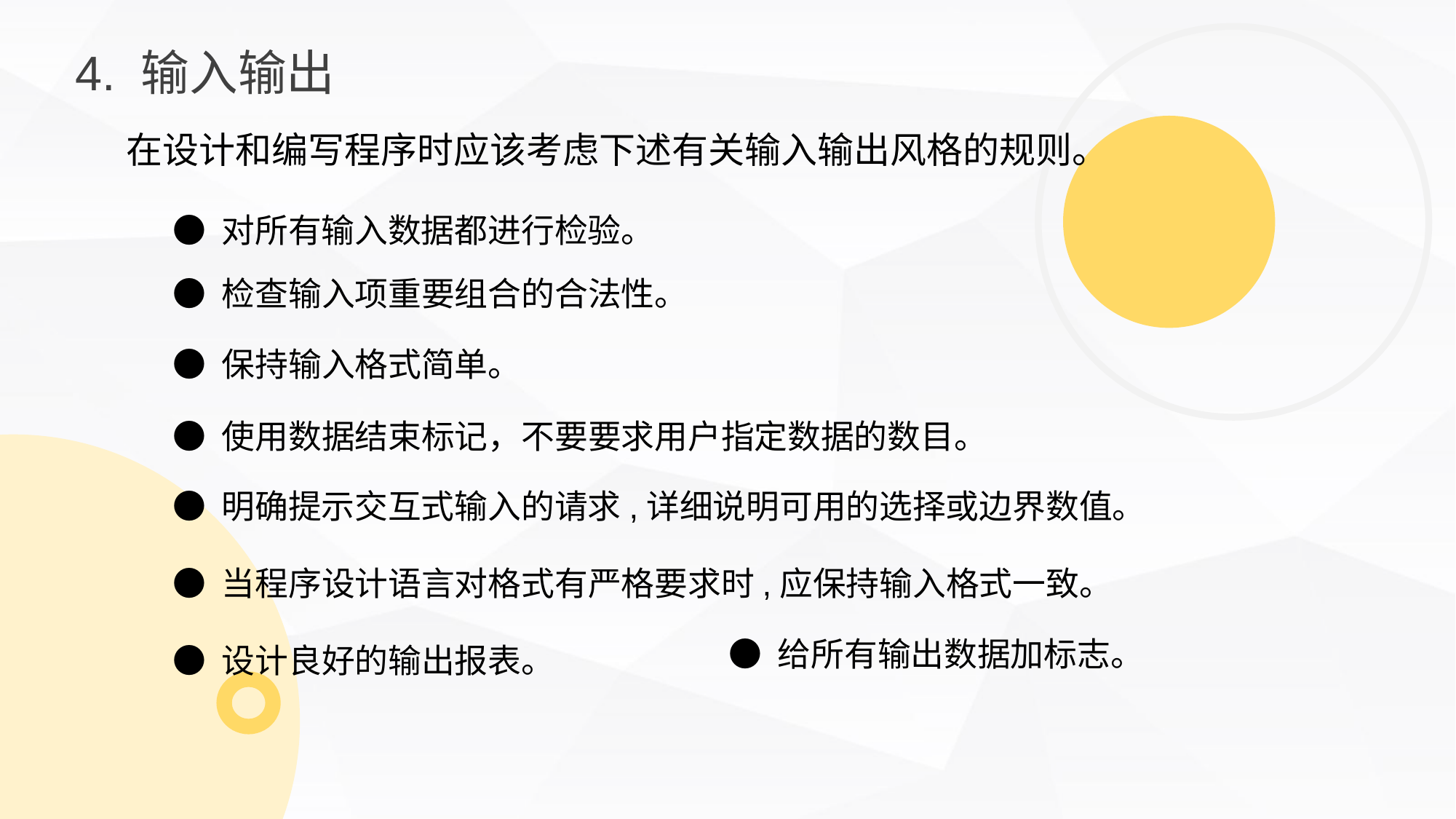

4. 输入输出
在设计和编写程序时应该考虑下述有关输入输出风格的规则。
● 对所有输入数据都进行检验。
● 检查输入项重要组合的合法性。
● 保持输入格式简单。
● 使用数据结束标记，不要要求用户指定数据的数目。

● 明确提示交互式输入的请求,详细说明可用的选择或边界数值。
● 当程序设计语言对格式有严格要求时,应保持输入格式一致。
● 给所有输出数据加标志。
● 设计良好的输出报表。